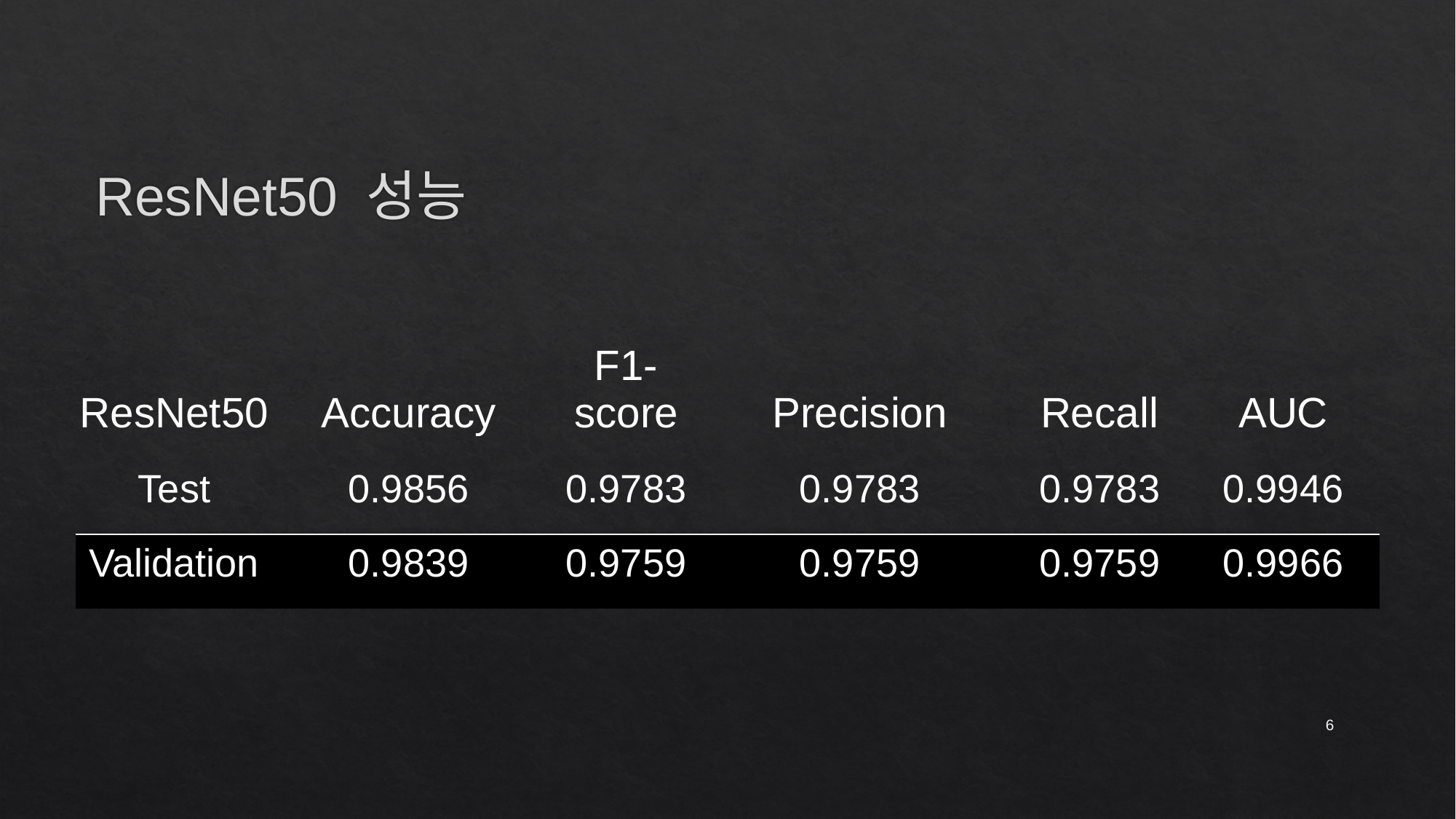

# ResNet50 성능
| ResNet50 | Accuracy | F1-score | Precision | Recall | AUC |
| --- | --- | --- | --- | --- | --- |
| Test | 0.9856 | 0.9783 | 0.9783 | 0.9783 | 0.9946 |
| Validation | 0.9839 | 0.9759 | 0.9759 | 0.9759 | 0.9966 |
6